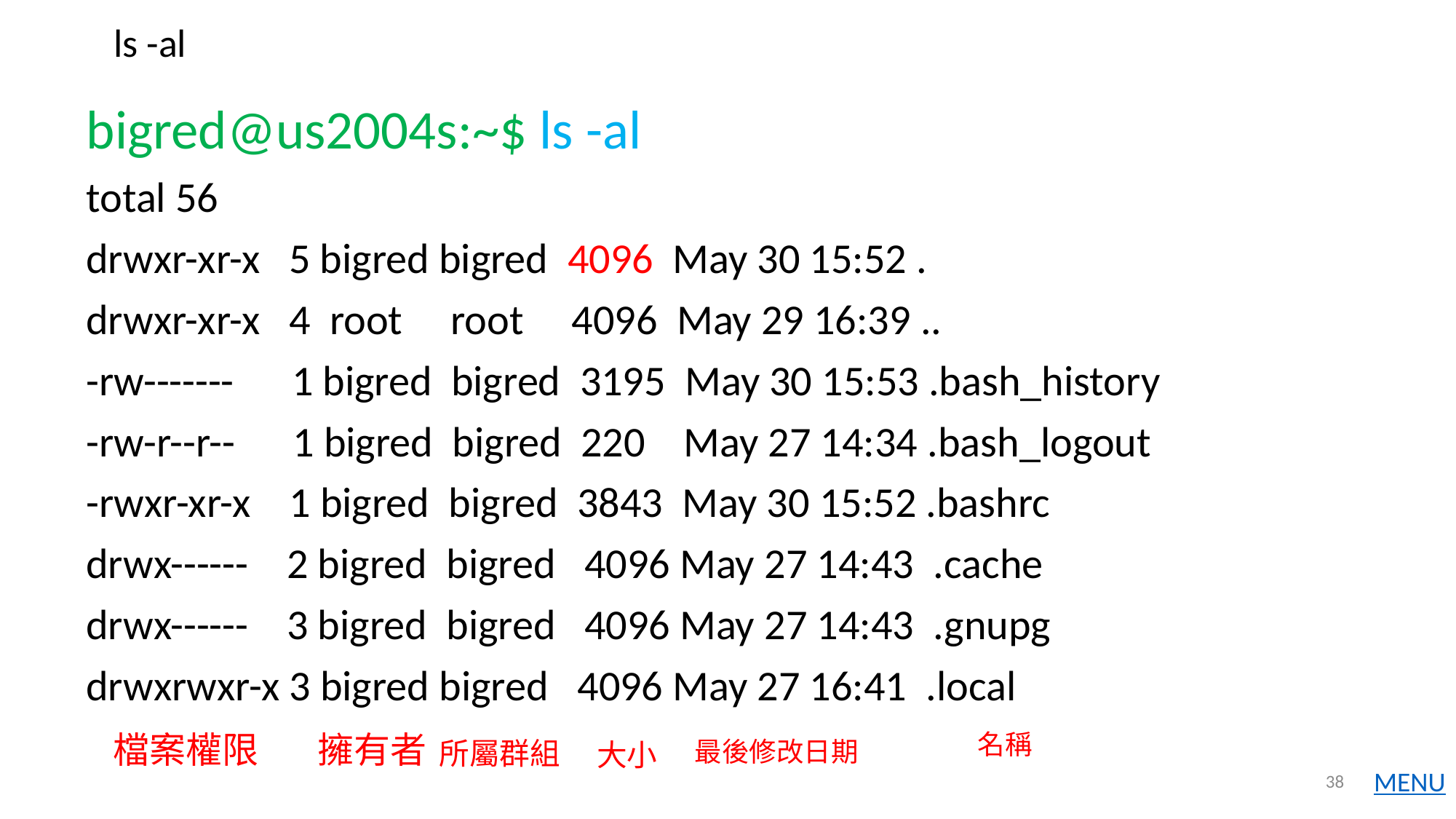

# ls -al
bigred@us2004s:~$ ls -al
total 56
drwxr-xr-x   5 bigred bigred  4096  May 30 15:52 .
drwxr-xr-x   4  root     root     4096  May 29 16:39 ..
-rw-------      1 bigred  bigred  3195  May 30 15:53 .bash_history
-rw-r--r--      1 bigred  bigred  220    May 27 14:34 .bash_logout
-rwxr-xr-x    1 bigred  bigred  3843  May 30 15:52 .bashrc
drwx------    2 bigred  bigred   4096 May 27 14:43  .cache
drwx------    3 bigred  bigred   4096 May 27 14:43  .gnupg
drwxrwxr-x 3 bigred bigred   4096 May 27 16:41  .local
檔案權限
擁有者
名稱
所屬群組
最後修改日期
大小
38